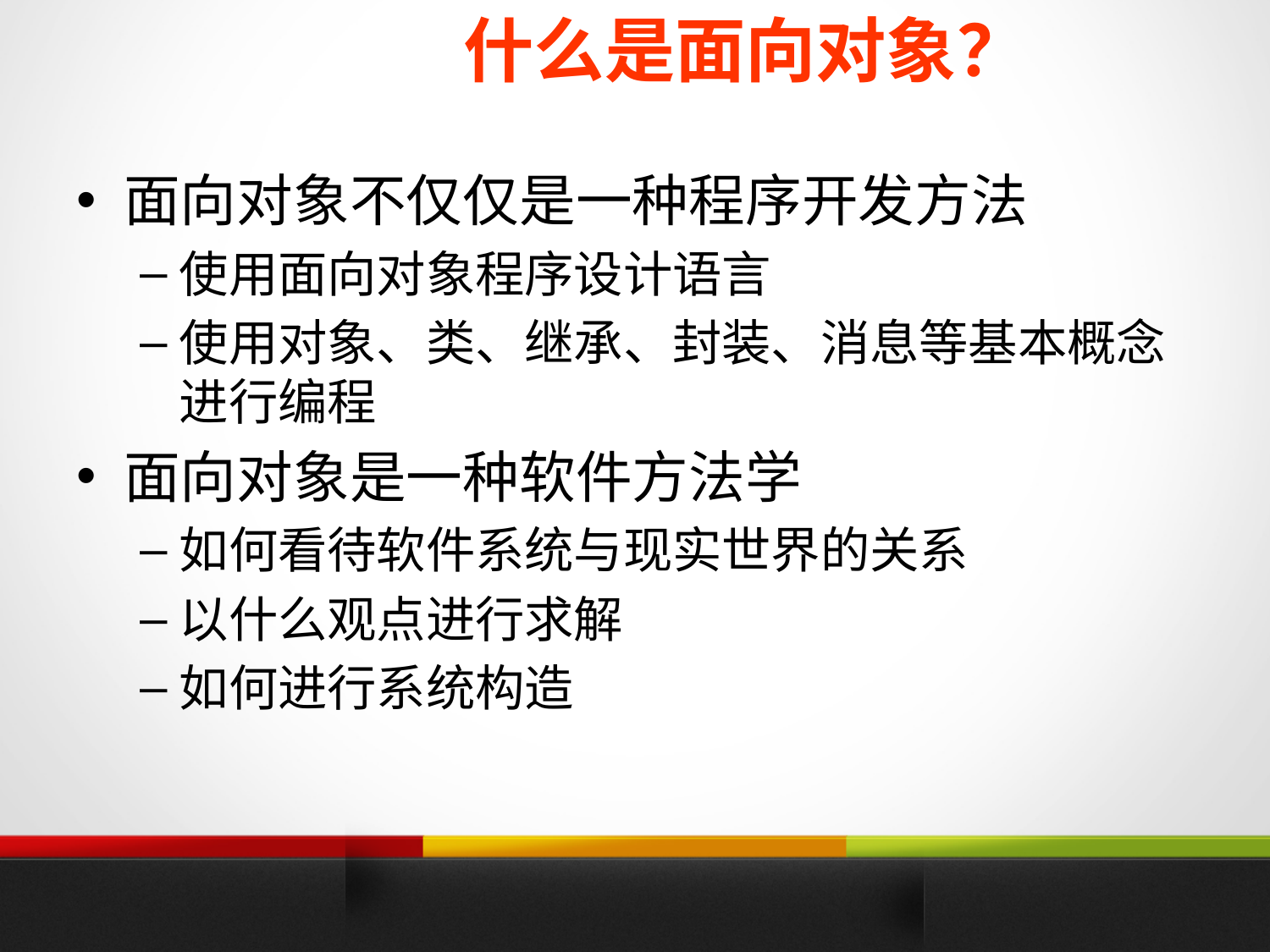

什么是面向对象？
面向对象不仅仅是一种程序开发方法
使用面向对象程序设计语言
使用对象、类、继承、封装、消息等基本概念进行编程
面向对象是一种软件方法学
如何看待软件系统与现实世界的关系
以什么观点进行求解
如何进行系统构造